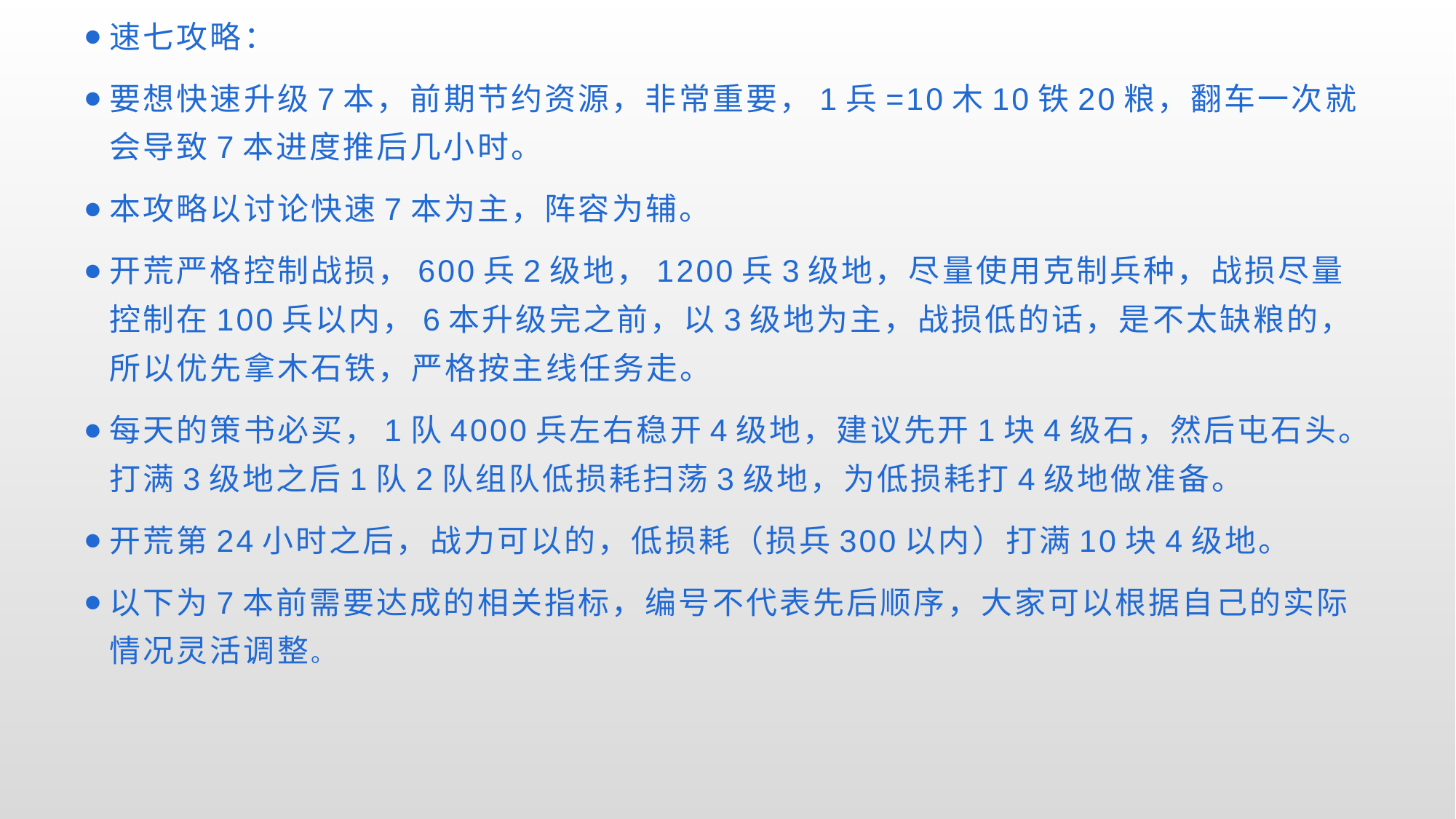

速七攻略：
要想快速升级7本，前期节约资源，非常重要，1兵=10木10铁20粮，翻车一次就会导致7本进度推后几小时。
本攻略以讨论快速7本为主，阵容为辅。
开荒严格控制战损，600兵2级地，1200兵3级地，尽量使用克制兵种，战损尽量控制在100兵以内，6本升级完之前，以3级地为主，战损低的话，是不太缺粮的，所以优先拿木石铁，严格按主线任务走。
每天的策书必买，1队4000兵左右稳开4级地，建议先开1块4级石，然后屯石头。打满3级地之后1队2队组队低损耗扫荡3级地，为低损耗打4级地做准备。
开荒第24小时之后，战力可以的，低损耗（损兵300以内）打满10块4级地。
以下为7本前需要达成的相关指标，编号不代表先后顺序，大家可以根据自己的实际情况灵活调整。